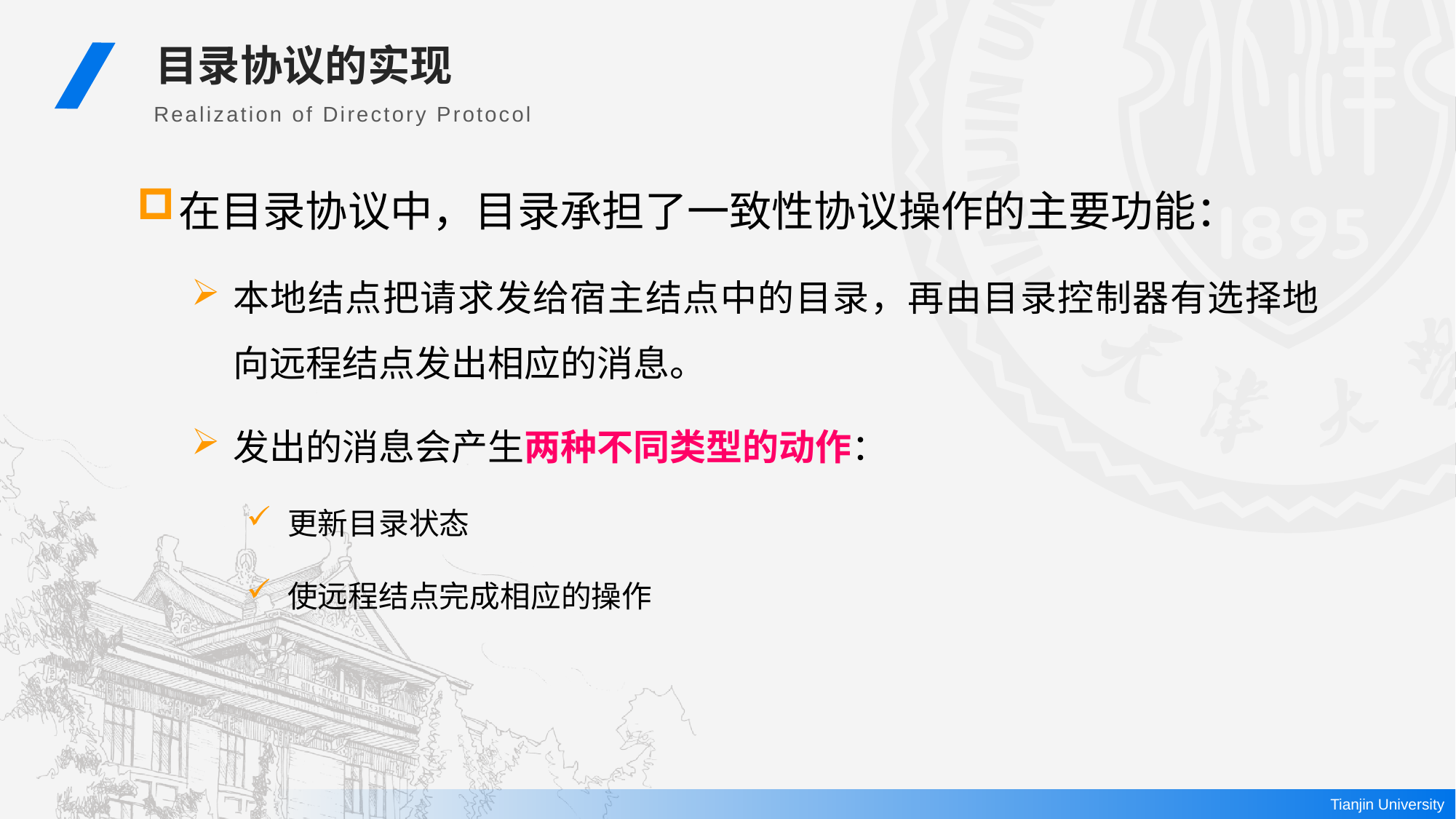

目录协议的实现
Realization of Directory Protocol
在目录协议中，目录承担了一致性协议操作的主要功能：
本地结点把请求发给宿主结点中的目录，再由目录控制器有选择地向远程结点发出相应的消息。
发出的消息会产生两种不同类型的动作：
更新目录状态
使远程结点完成相应的操作